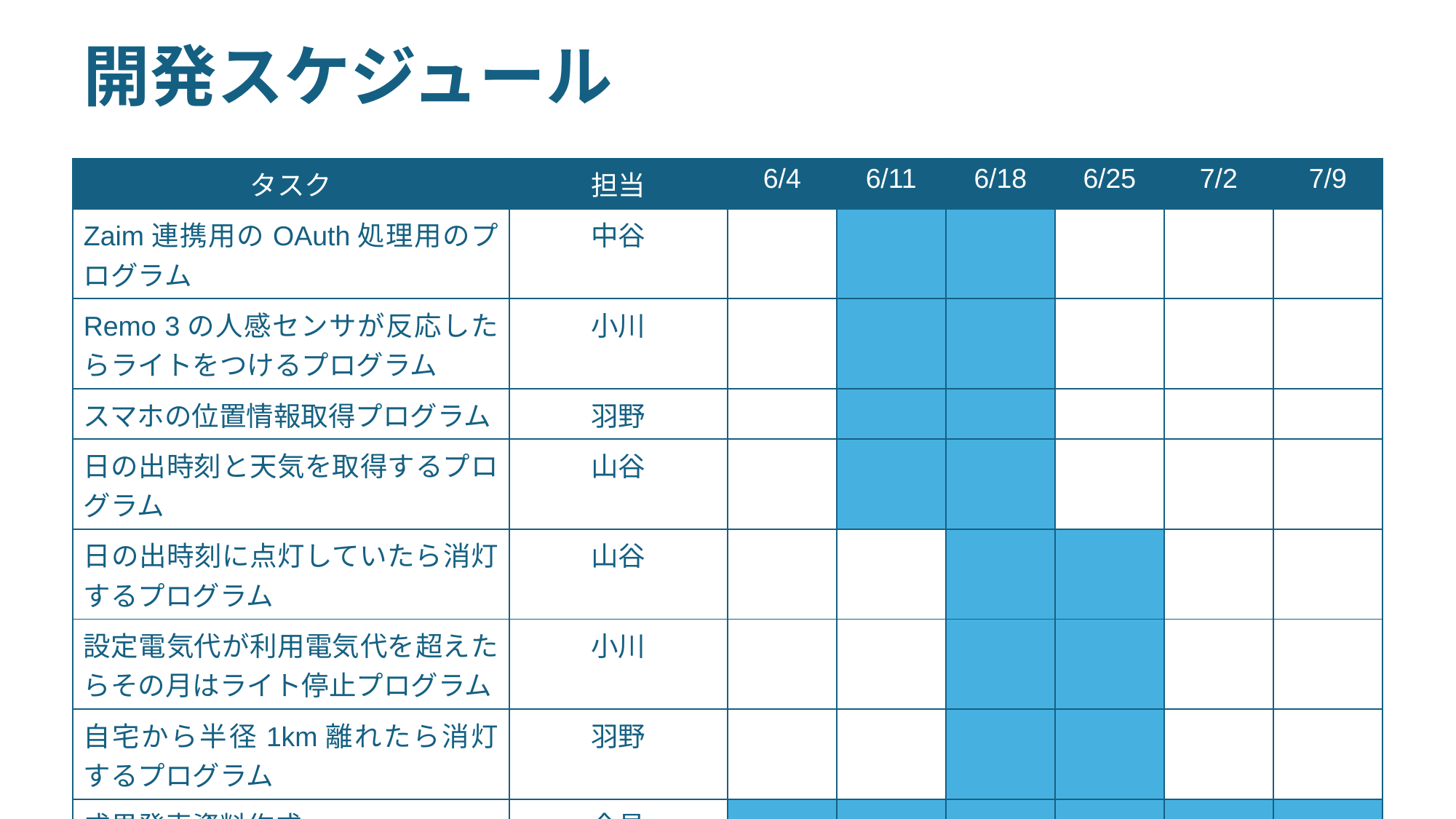

# 開発スケジュール
| タスク | 担当 | 6/4 | 6/11 | 6/18 | 6/25 | 7/2 | 7/9 |
| --- | --- | --- | --- | --- | --- | --- | --- |
| Zaim連携用のOAuth処理用のプログラム | 中谷 |  |  |  |  |  |  |
| Remo 3の人感センサが反応したらライトをつけるプログラム | 小川 |  |  |  |  |  |  |
| スマホの位置情報取得プログラム | 羽野 |  |  |  |  |  |  |
| 日の出時刻と天気を取得するプログラム | 山谷 |  |  |  |  |  |  |
| 日の出時刻に点灯していたら消灯するプログラム | 山谷 |  |  |  |  |  |  |
| 設定電気代が利用電気代を超えたらその月はライト停止プログラム | 小川 |  |  |  |  |  |  |
| 自宅から半径1km離れたら消灯するプログラム | 羽野 |  |  |  |  |  |  |
| 成果発表資料作成 | 全員 |  |  |  |  |  |  |